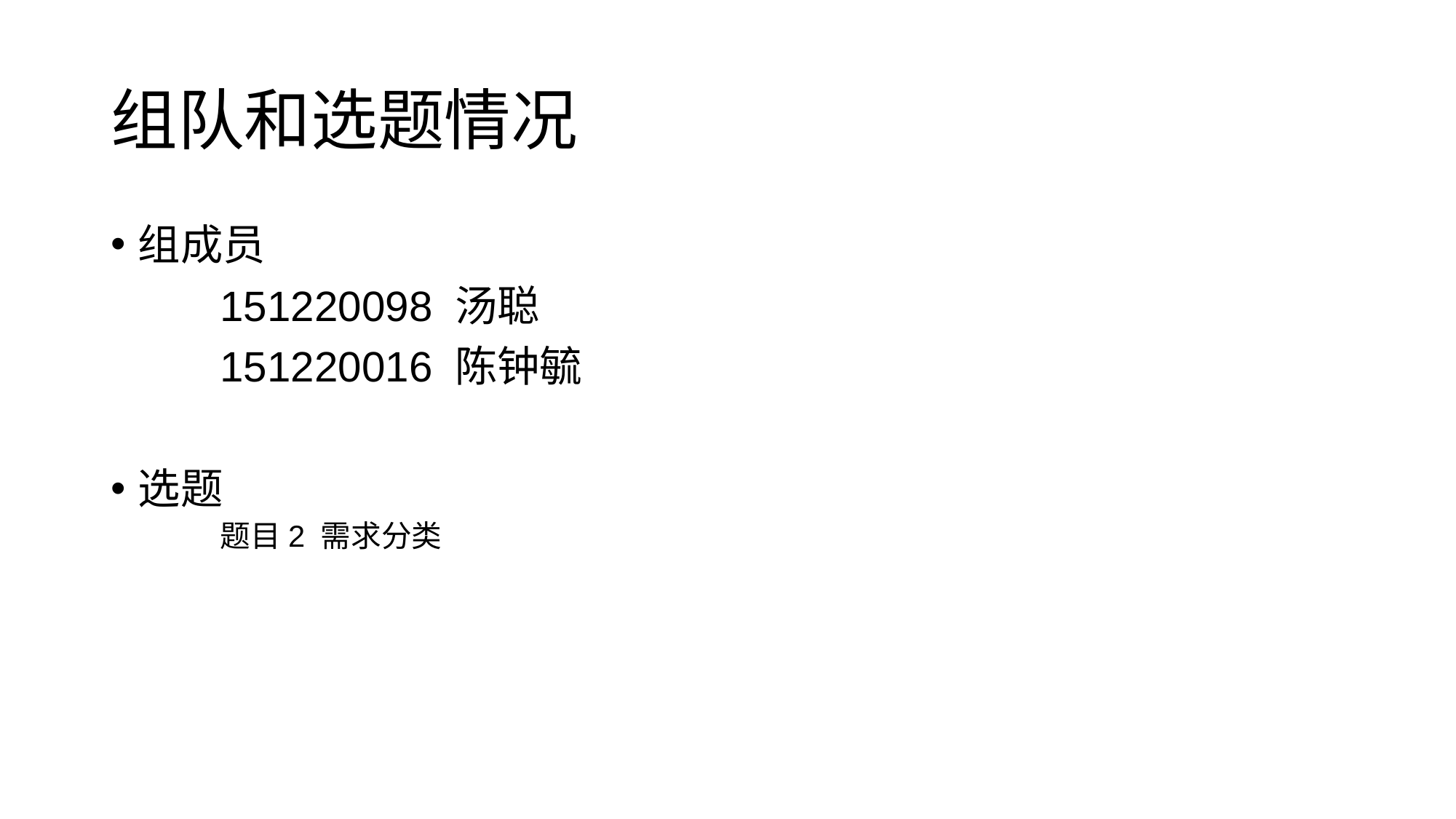

# 组队和选题情况
组成员
	151220098 汤聪
         	151220016 陈钟毓

选题
题目2 需求分类